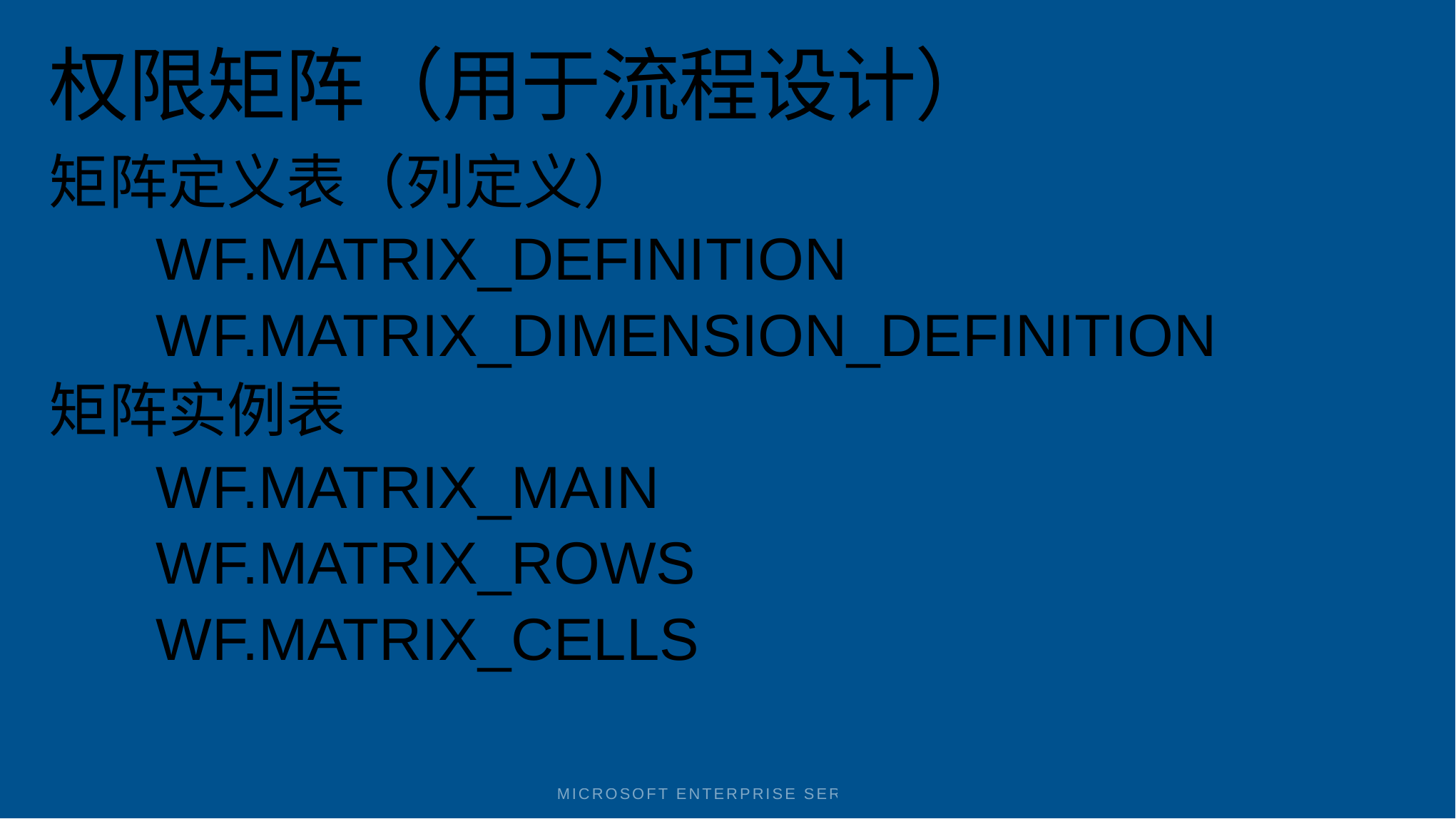

# 权限矩阵（用于流程设计）
矩阵定义表（列定义）
	WF.MATRIX_DEFINITION
	WF.MATRIX_DIMENSION_DEFINITION
矩阵实例表
	WF.MATRIX_MAIN
	WF.MATRIX_ROWS
	WF.MATRIX_CELLS